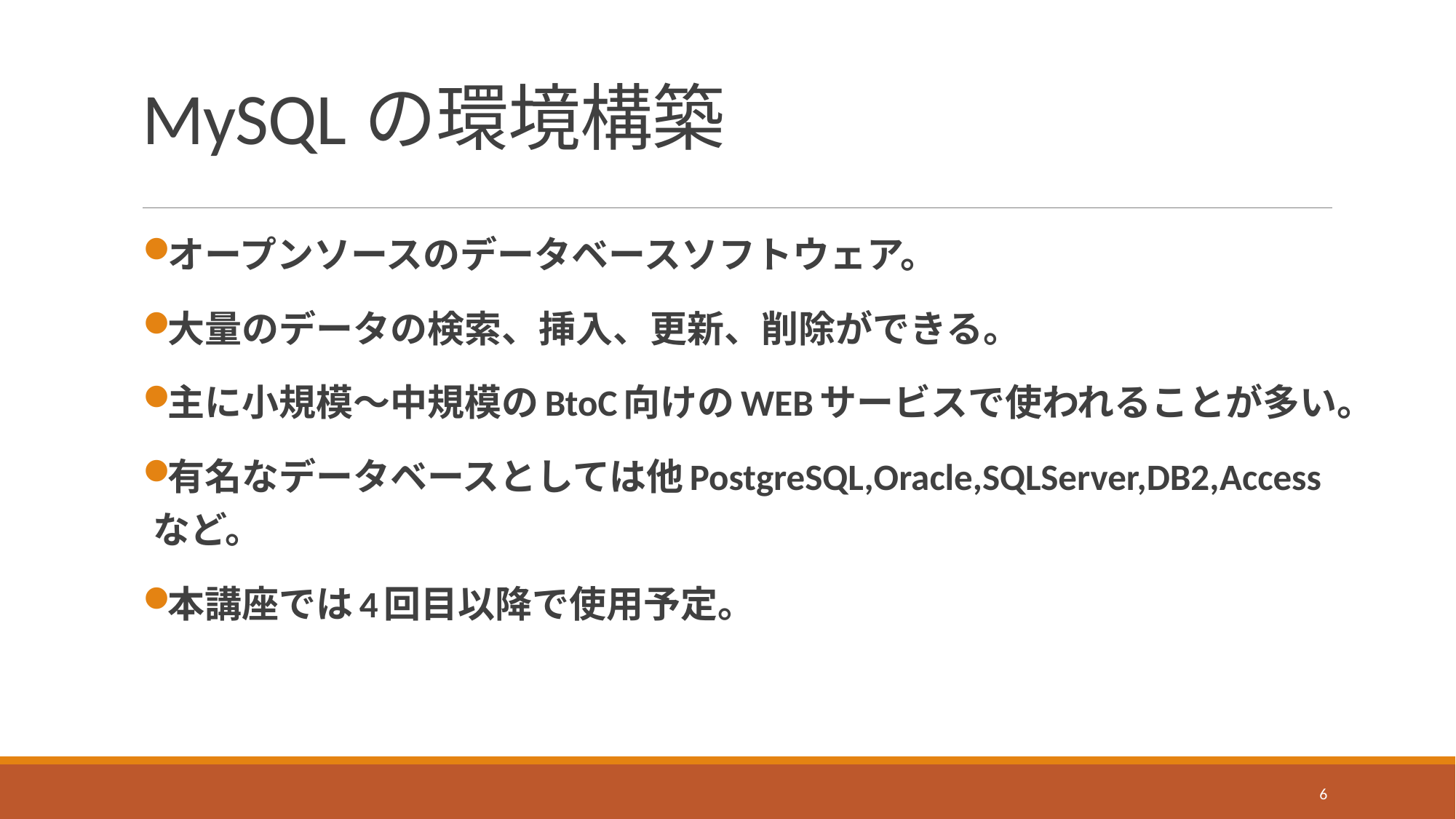

# MySQLの環境構築
オープンソースのデータベースソフトウェア。
大量のデータの検索、挿入、更新、削除ができる。
主に小規模〜中規模のBtoC向けのWEBサービスで使われることが多い。
有名なデータベースとしては他PostgreSQL,Oracle,SQLServer,DB2,Accessなど。
本講座では4回目以降で使用予定。
6